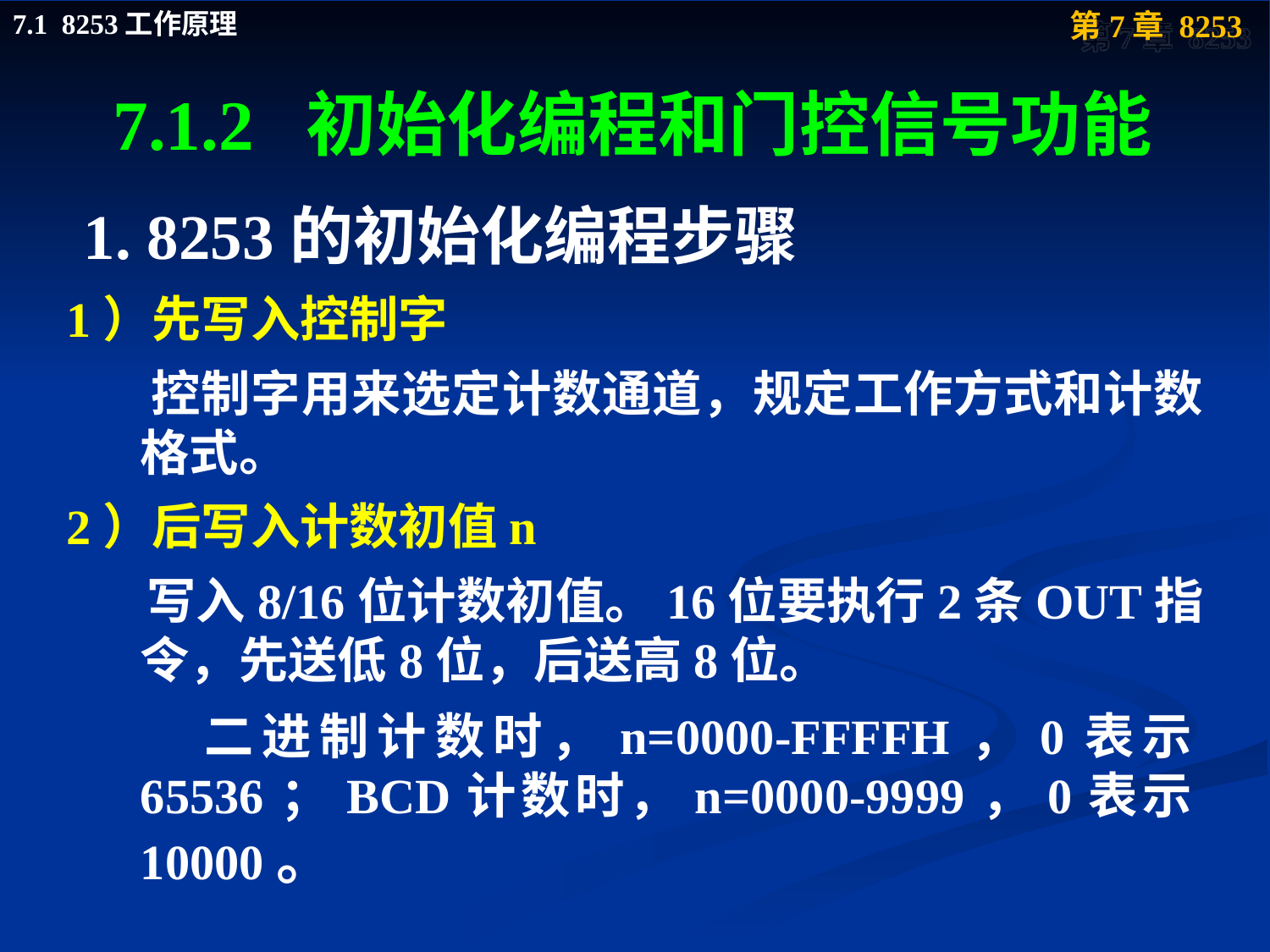

# 7.1.2  初始化编程和门控信号功能
 1. 8253的初始化编程步骤
1）先写入控制字
      控制字用来选定计数通道，规定工作方式和计数格式。
2）后写入计数初值n
      写入8/16位计数初值。16位要执行2条OUT指令，先送低8位，后送高8位。
      二进制计数时，n=0000-FFFFH，0表示65536；BCD计数时，n=0000-9999，0表示10000。